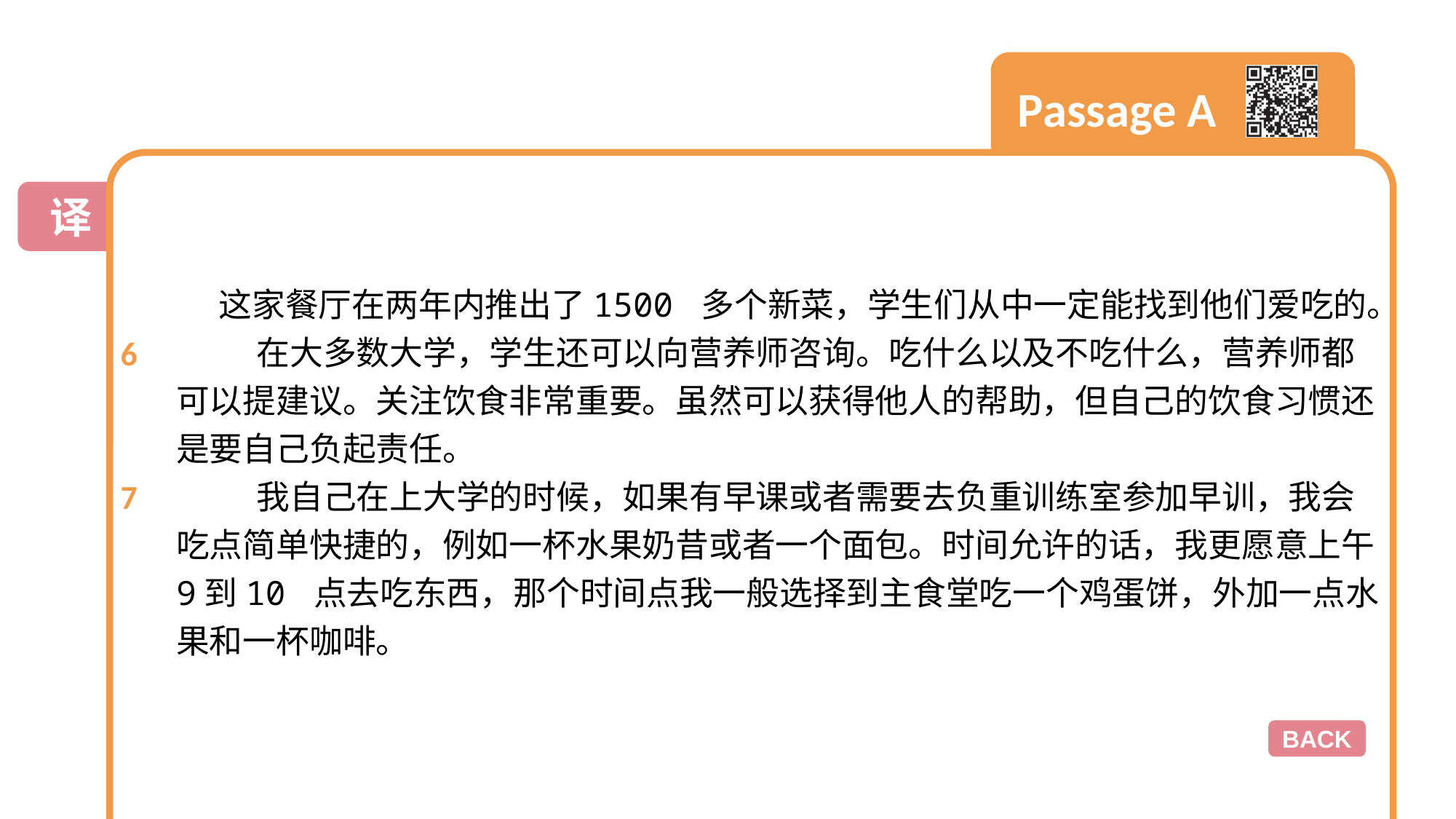

这家餐厅在两年内推出了1500 多个新菜，学生们从中一定能找到他们爱吃的。
    在大多数大学，学生还可以向营养师咨询。吃什么以及不吃什么，营养师都可以提建议。关注饮食非常重要。虽然可以获得他人的帮助，但自己的饮食习惯还是要自己负起责任。
    我自己在上大学的时候，如果有早课或者需要去负重训练室参加早训，我会吃点简单快捷的，例如一杯水果奶昔或者一个面包。时间允许的话，我更愿意上午 9到10 点去吃东西，那个时间点我一般选择到主食堂吃一个鸡蛋饼，外加一点水果和一杯咖啡。

6

7

BACK